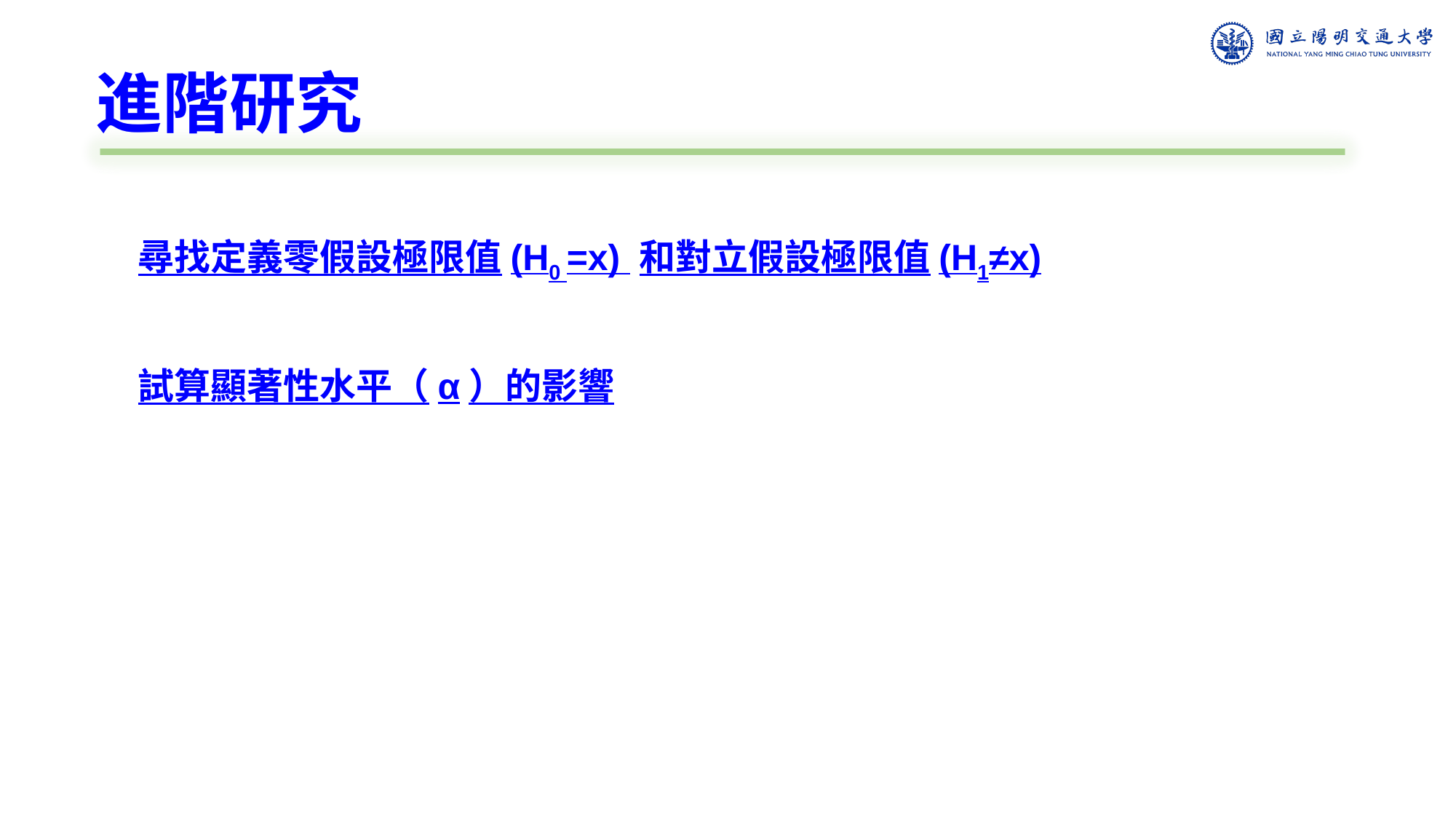

進階研究

尋找定義零假設極限值(H0 =x) 和對立假設極限值(H1≠x)

試算顯著性水平（α）的影響